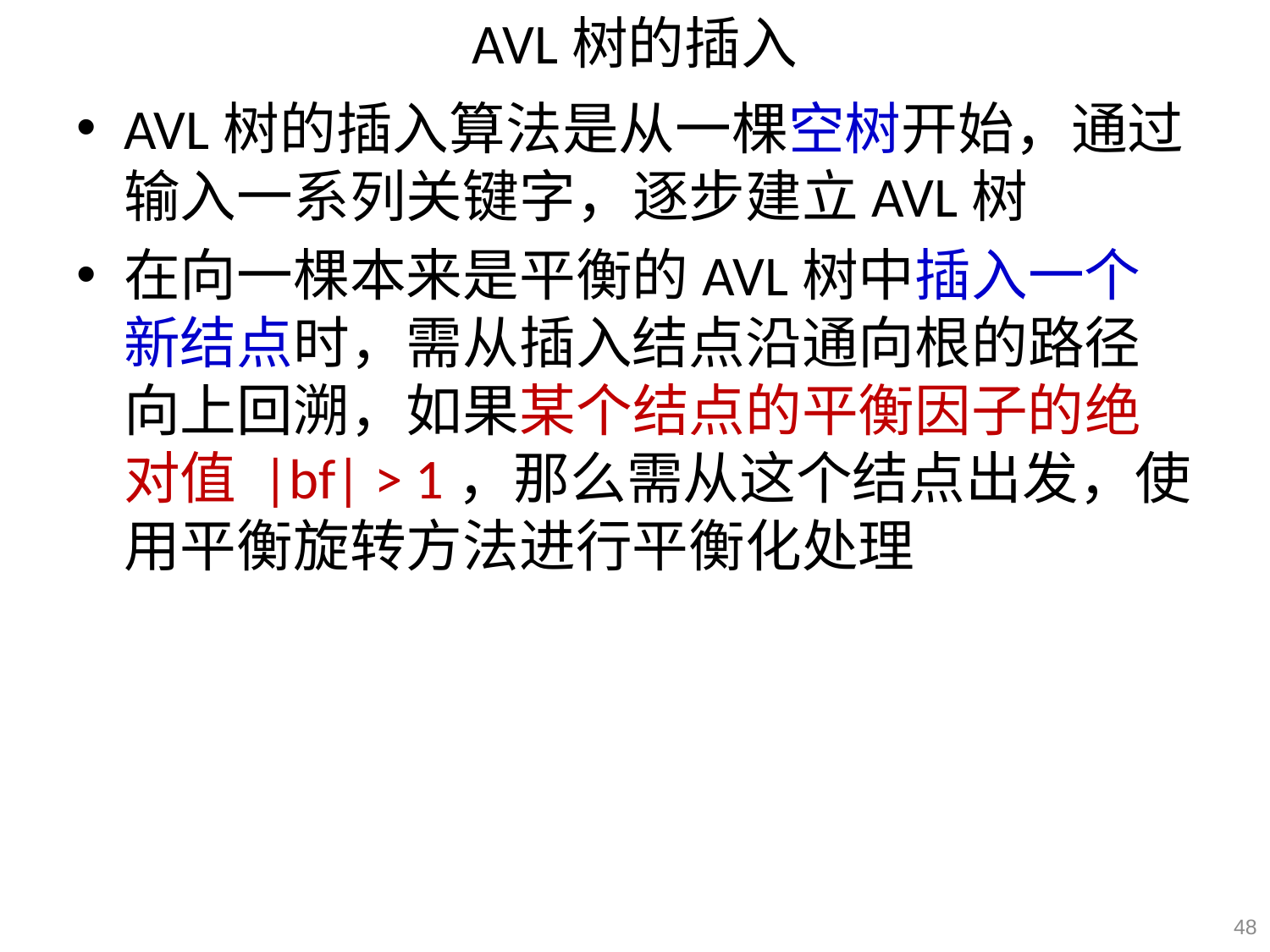

# AVL树的插入
AVL树的插入算法是从一棵空树开始，通过输入一系列关键字，逐步建立AVL树
在向一棵本来是平衡的AVL树中插入一个新结点时，需从插入结点沿通向根的路径向上回溯，如果某个结点的平衡因子的绝对值 |bf| > 1，那么需从这个结点出发，使用平衡旋转方法进行平衡化处理
48